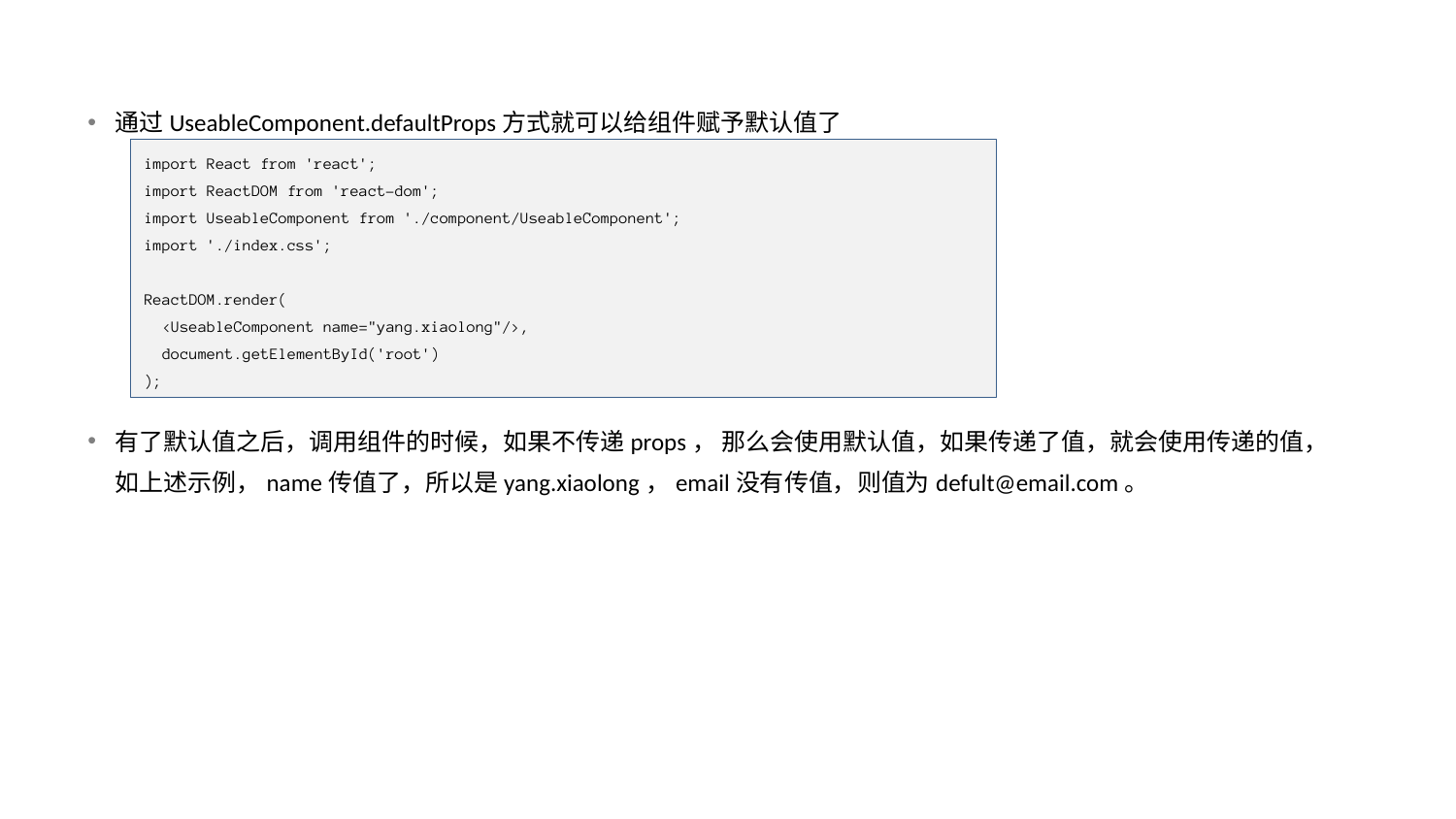

通过UseableComponent.defaultProps方式就可以给组件赋予默认值了

有了默认值之后，调用组件的时候，如果不传递props， 那么会使用默认值，如果传递了值，就会使用传递的值，如上述示例，name传值了，所以是yang.xiaolong，email没有传值，则值为defult@email.com。
import React from 'react';
import ReactDOM from 'react-dom';
import UseableComponent from './component/UseableComponent';
import './index.css';

ReactDOM.render(
  <UseableComponent name="yang.xiaolong"/>,
  document.getElementById('root')
);